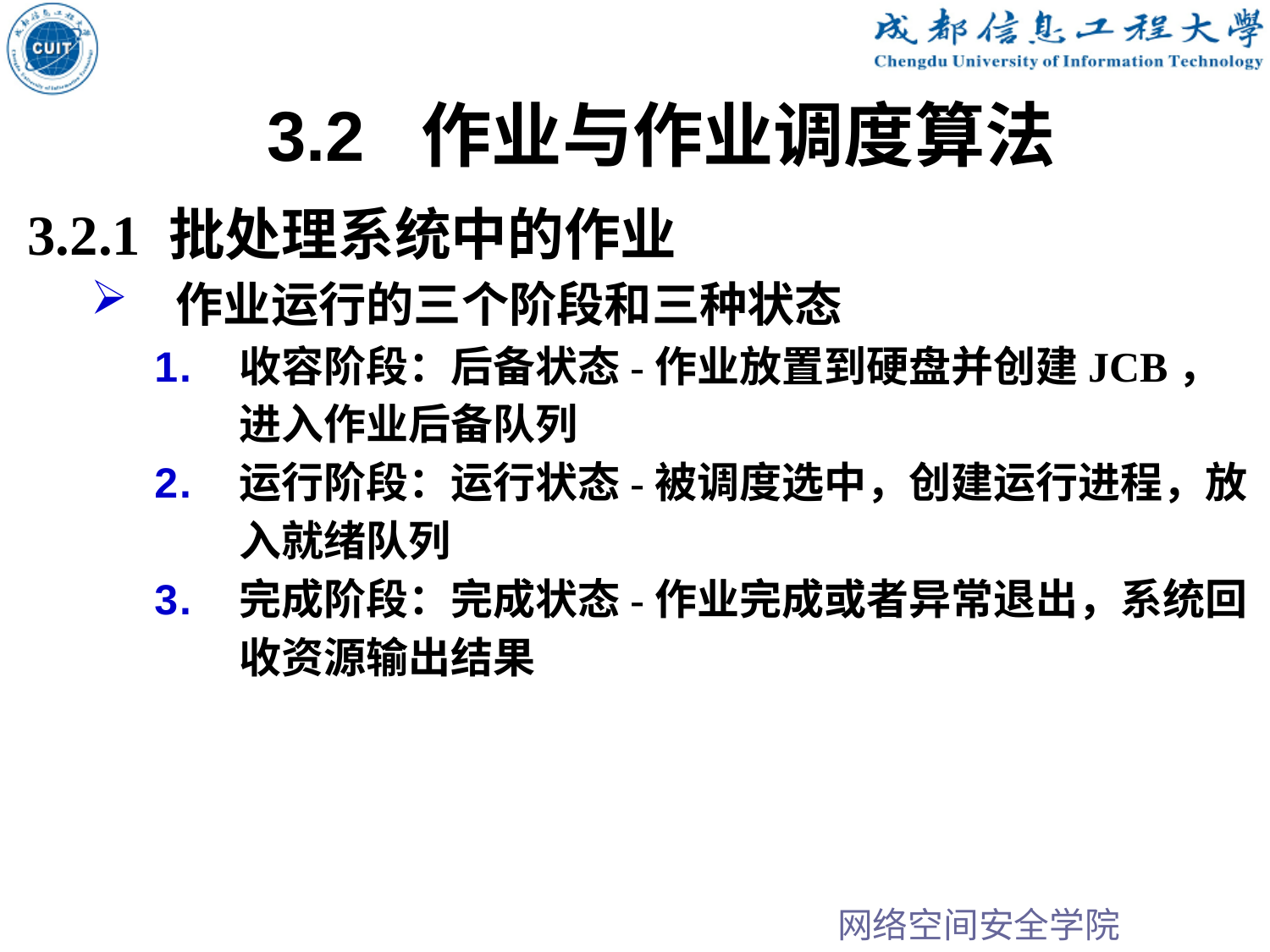

3.2  作业与作业调度算法
3.2.1 批处理系统中的作业
作业运行的三个阶段和三种状态
收容阶段：后备状态-作业放置到硬盘并创建JCB，进入作业后备队列
运行阶段：运行状态-被调度选中，创建运行进程，放入就绪队列
完成阶段：完成状态-作业完成或者异常退出，系统回收资源输出结果